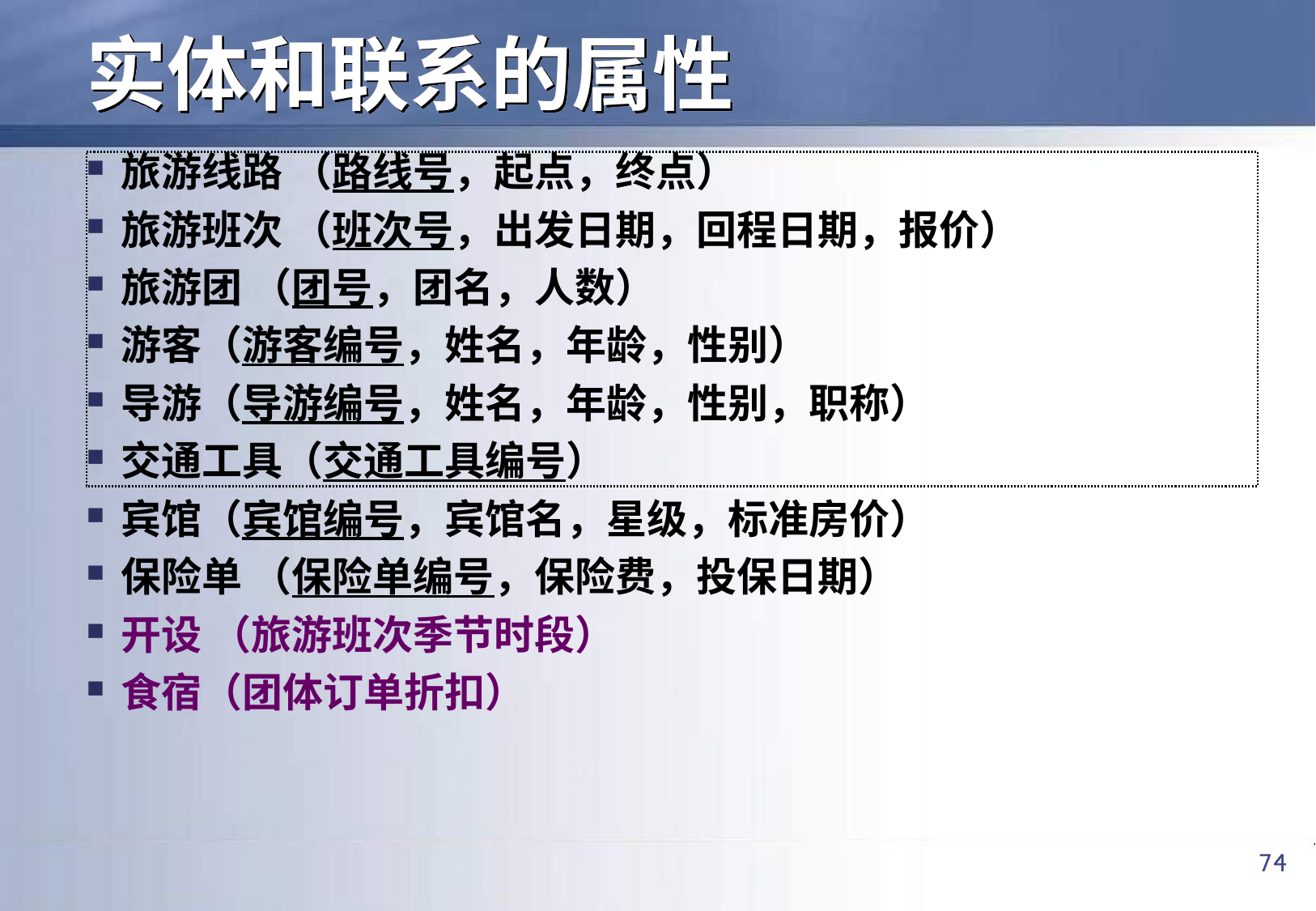

# 实体和联系的属性
旅游线路 （路线号，起点，终点）
旅游班次 （班次号，出发日期，回程日期，报价）
旅游团 （团号，团名，人数）
游客（游客编号，姓名，年龄，性别）
导游（导游编号，姓名，年龄，性别，职称）
交通工具（交通工具编号）
宾馆（宾馆编号，宾馆名，星级，标准房价）
保险单 （保险单编号，保险费，投保日期）
开设 （旅游班次季节时段）
食宿（团体订单折扣）
74